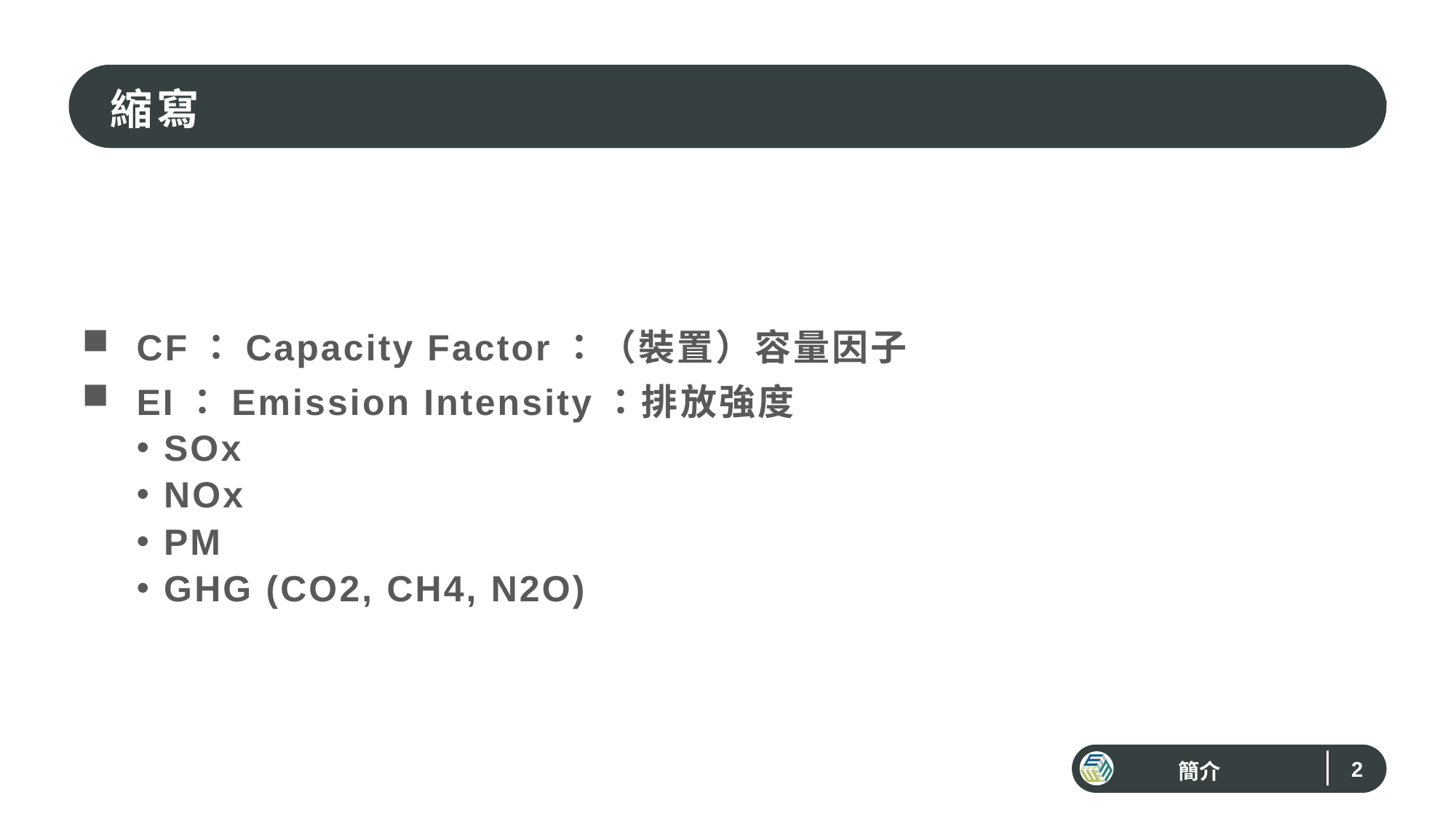

縮寫
CF：Capacity Factor：（裝置）容量因子
EI：Emission Intensity：排放強度
SOx
NOx
PM
GHG (CO2, CH4, N2O)
簡介

2